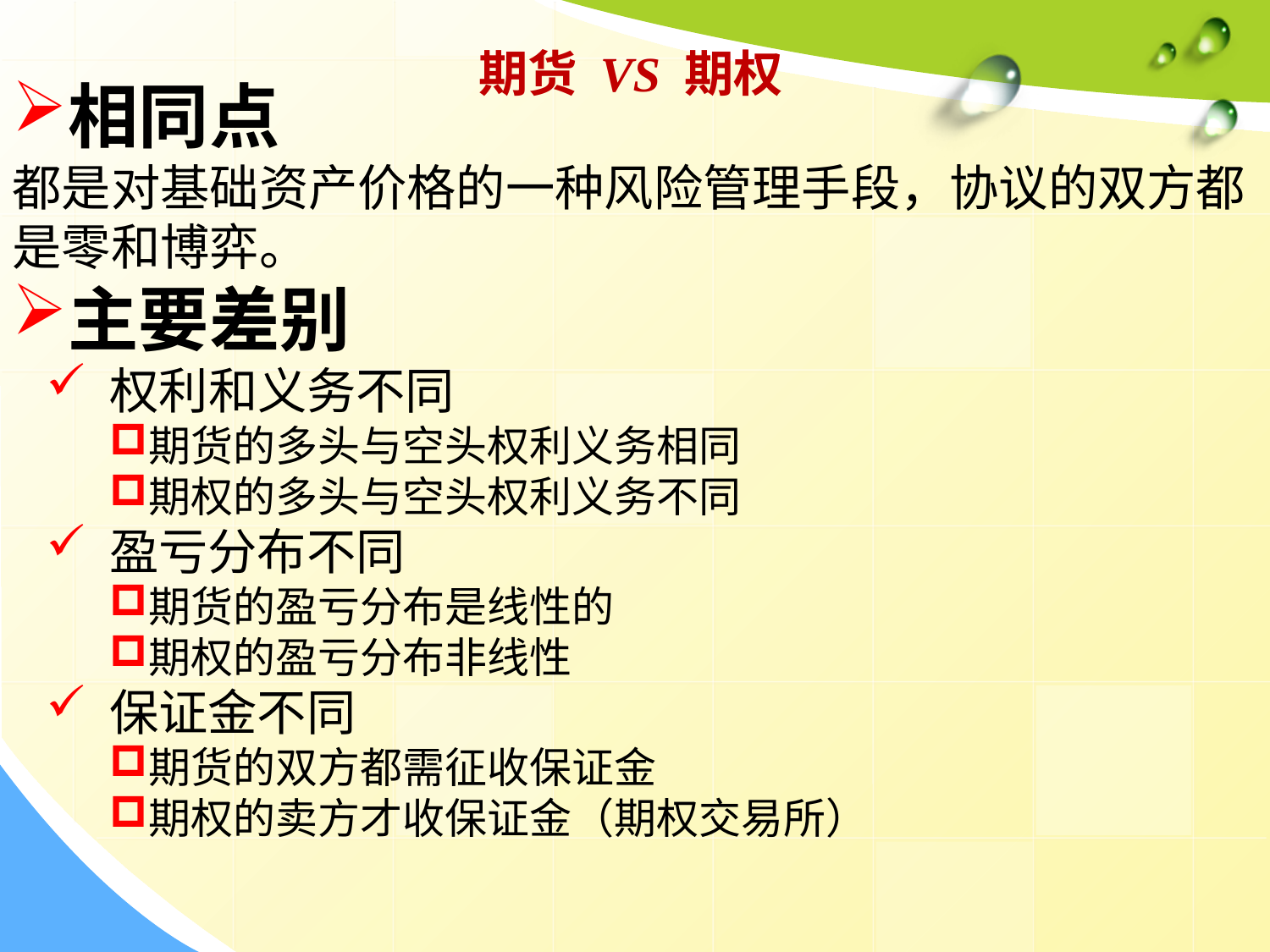

期货 VS 期权
相同点
都是对基础资产价格的一种风险管理手段，协议的双方都是零和博弈。
主要差别
 权利和义务不同
期货的多头与空头权利义务相同
期权的多头与空头权利义务不同
 盈亏分布不同
期货的盈亏分布是线性的
期权的盈亏分布非线性
 保证金不同
期货的双方都需征收保证金
期权的卖方才收保证金（期权交易所）